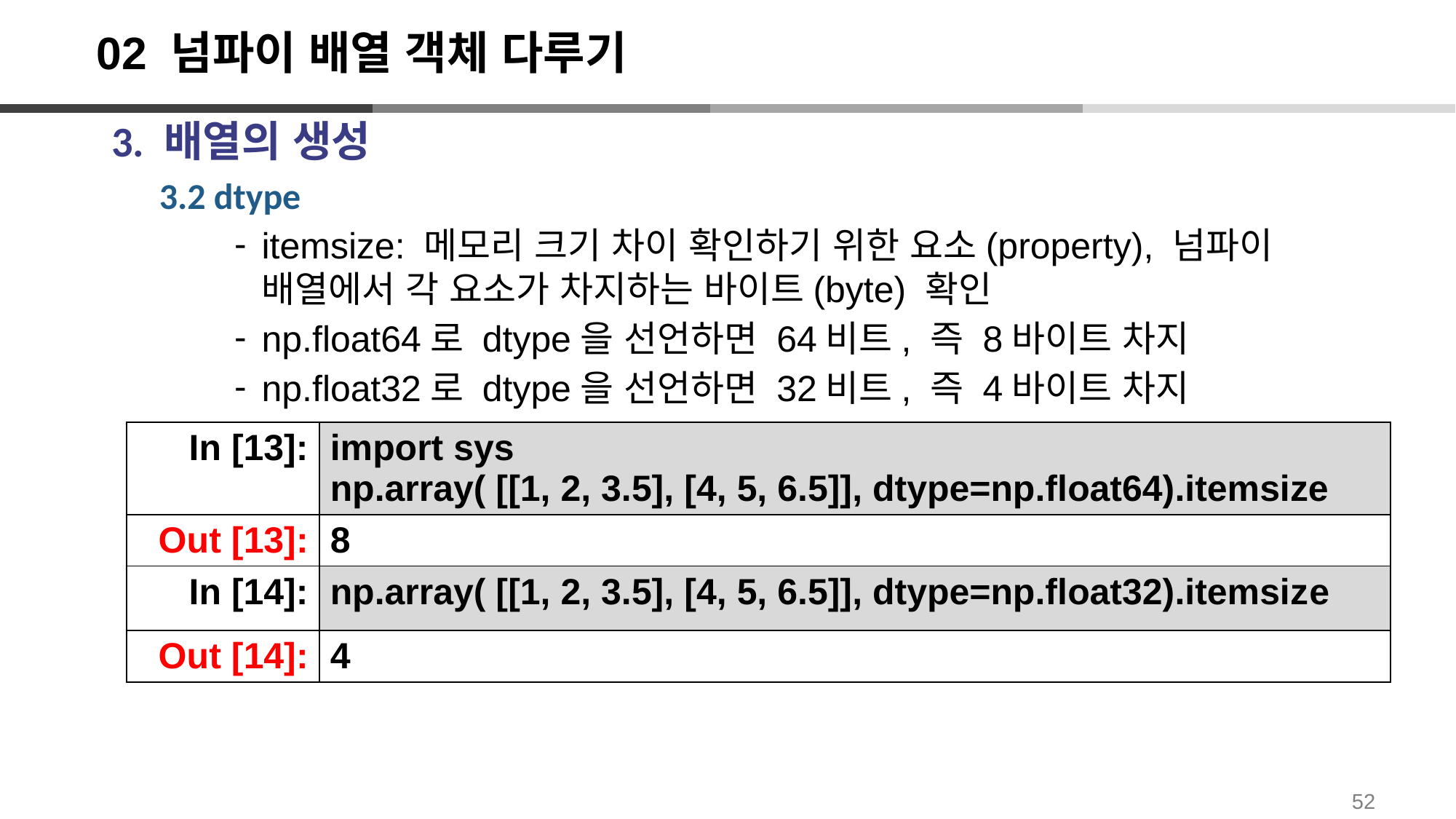

# 02 넘파이 배열 객체 다루기
3. 배열의 생성
3.2 dtype
itemsize: 메모리 크기 차이 확인하기 위한 요소(property), 넘파이 배열에서 각 요소가 차지하는 바이트(byte) 확인
np.float64로 dtype을 선언하면 64비트, 즉 8바이트 차지
np.float32로 dtype을 선언하면 32비트, 즉 4바이트 차지

| In [13]: | import sys np.array( [[1, 2, 3.5], [4, 5, 6.5]], dtype=np.float64).itemsize |
| --- | --- |
| Out [13]: | 8 |
| In [14]: | np.array( [[1, 2, 3.5], [4, 5, 6.5]], dtype=np.float32).itemsize |
| Out [14]: | 4 |